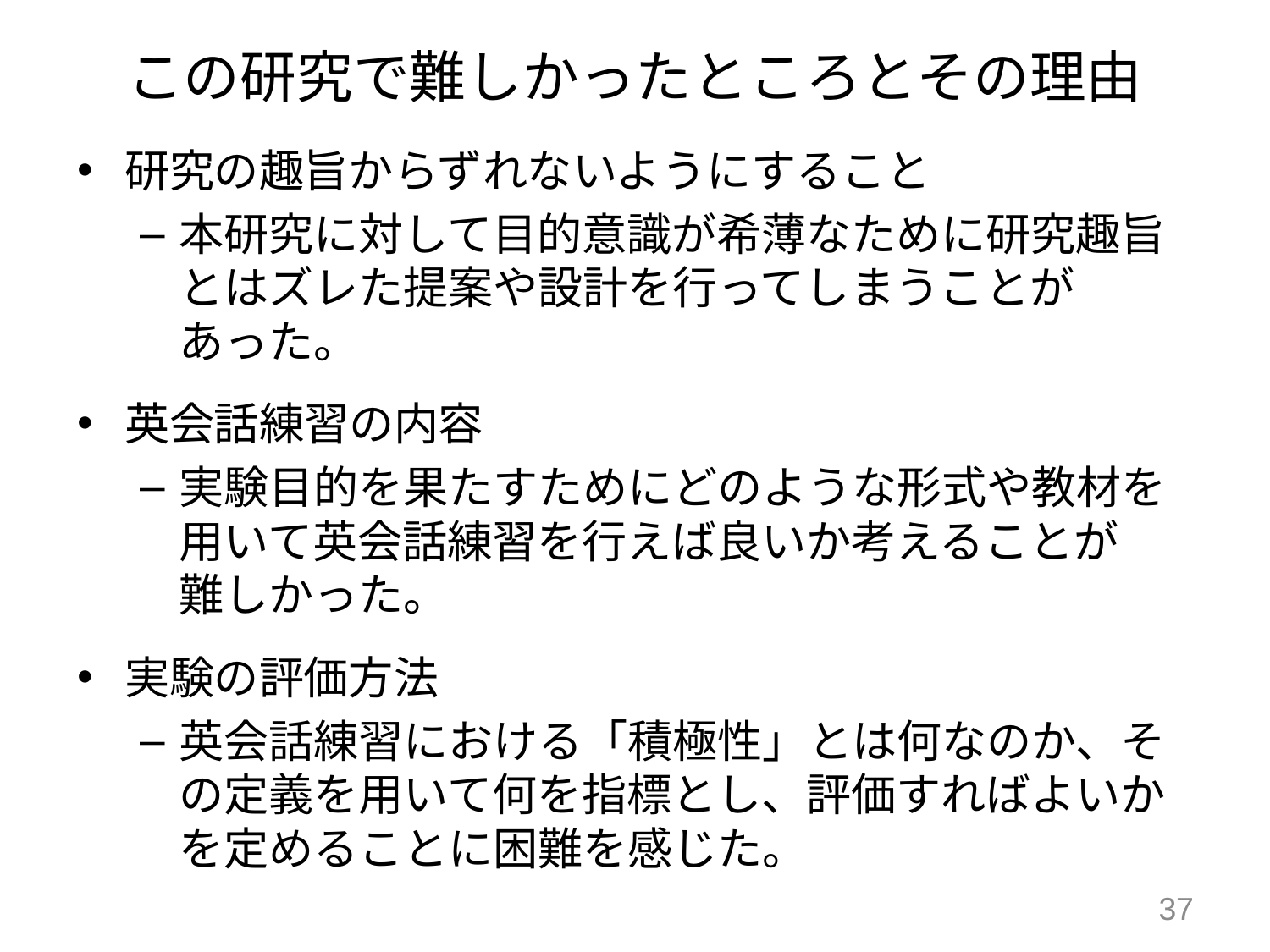

# この研究で難しかったところとその理由
研究の趣旨からずれないようにすること
本研究に対して目的意識が希薄なために研究趣旨とはズレた提案や設計を行ってしまうことが
あった。
英会話練習の内容
実験目的を果たすためにどのような形式や教材を用いて英会話練習を行えば良いか考えることが
難しかった。
実験の評価方法
英会話練習における「積極性」とは何なのか、その定義を用いて何を指標とし、評価すればよいかを定めることに困難を感じた。
37